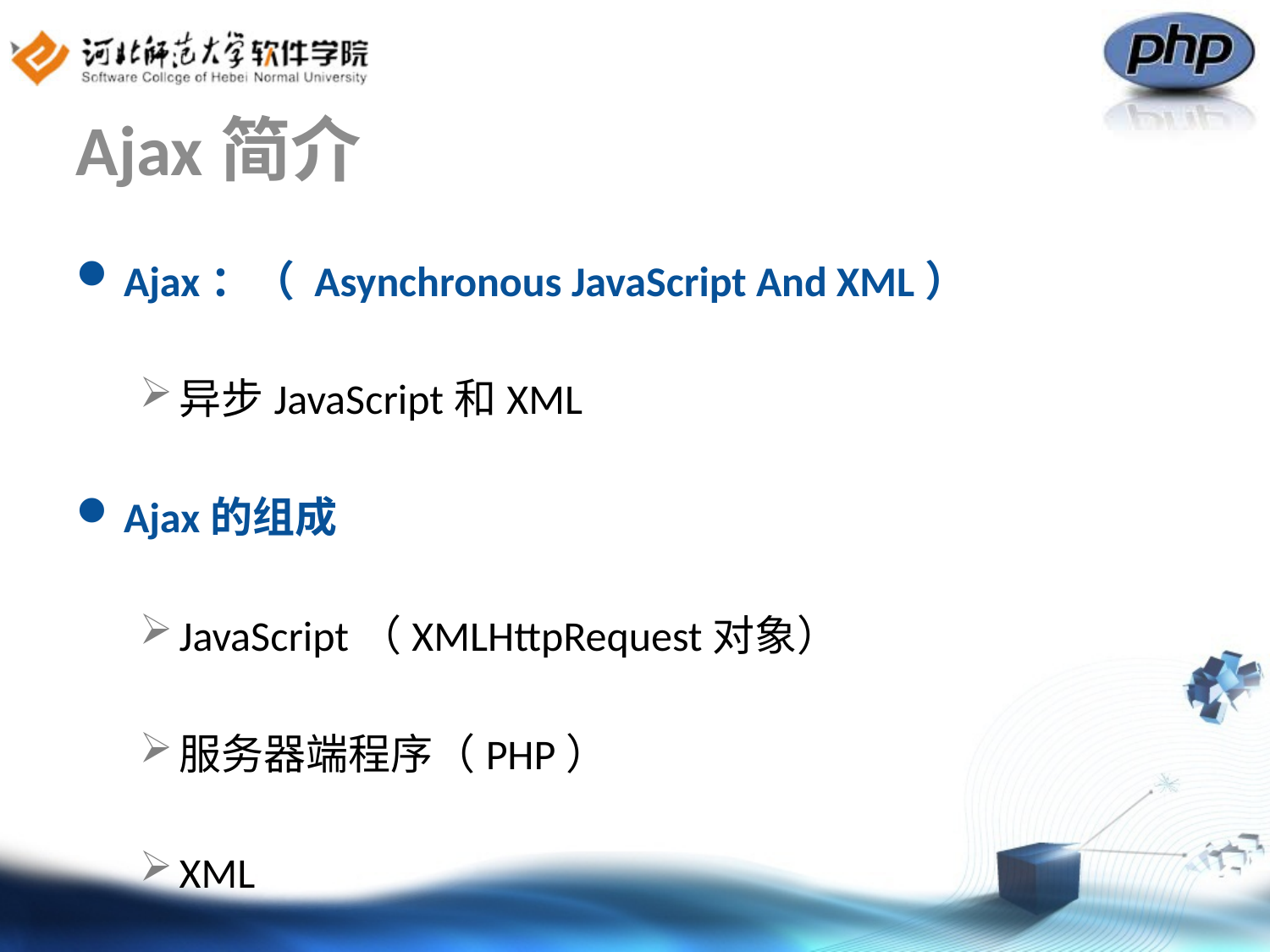

# Ajax简介
Ajax：（ Asynchronous JavaScript And XML）
异步JavaScript和XML
Ajax的组成
JavaScript（XMLHttpRequest对象）
服务器端程序（PHP）
XML